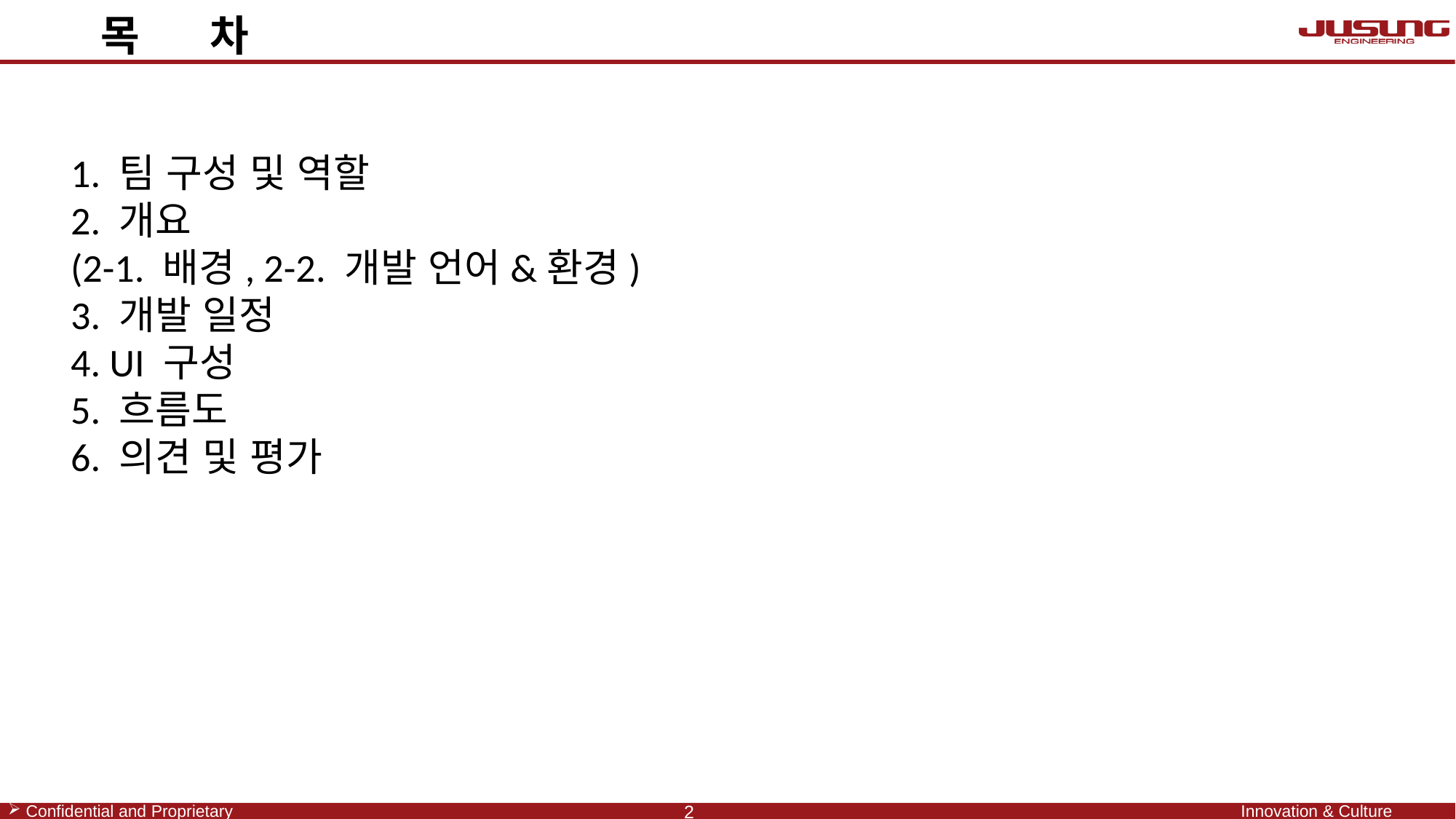

목	차
1. 팀 구성 및 역할
2. 개요
(2-1. 배경, 2-2. 개발 언어&환경)
3. 개발 일정
4. UI 구성
5. 흐름도
6. 의견 및 평가
2